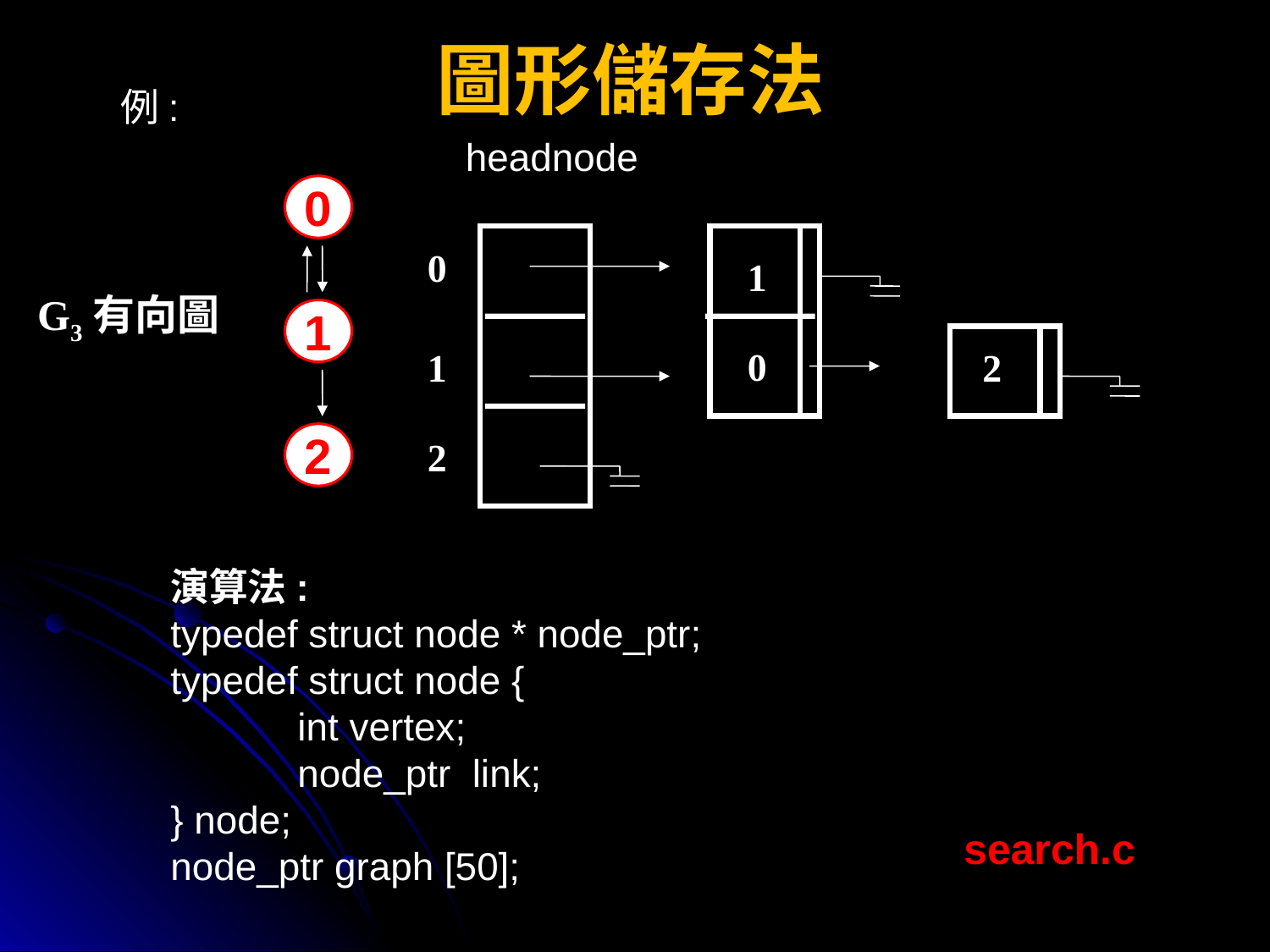

# 圖形儲存法
例:
headnode
0

1

2

0

1

2

1

0

G3有向圖

2

演算法:
typedef struct node * node_ptr;
typedef struct node {
	int vertex;
	node_ptr  link;
} node;
node_ptr graph [50];
search.c